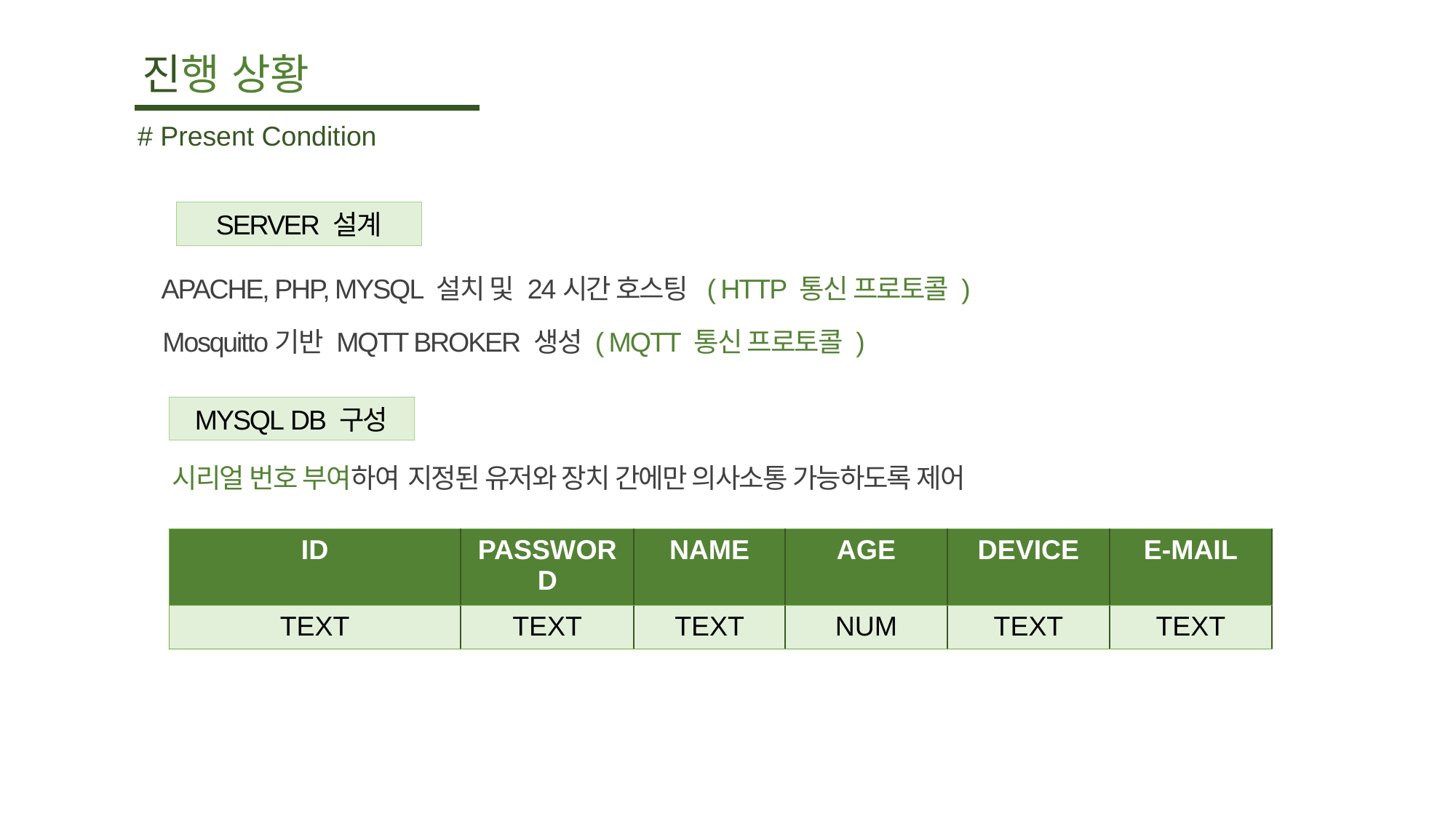

진행 상황
# Present Condition
SERVER 설계
APACHE, PHP, MYSQL 설치 및 24시간 호스팅  ( HTTP 통신 프로토콜 )
 Mosquitto기반 MQTT BROKER 생성 ( MQTT 통신 프로토콜 )
MYSQL DB 구성
 시리얼 번호 부여하여 지정된 유저와 장치 간에만 의사소통 가능하도록 제어
| ID | PASSWORD | NAME | AGE | DEVICE | E-MAIL |
| --- | --- | --- | --- | --- | --- |
| TEXT | TEXT | TEXT | NUM | TEXT | TEXT |